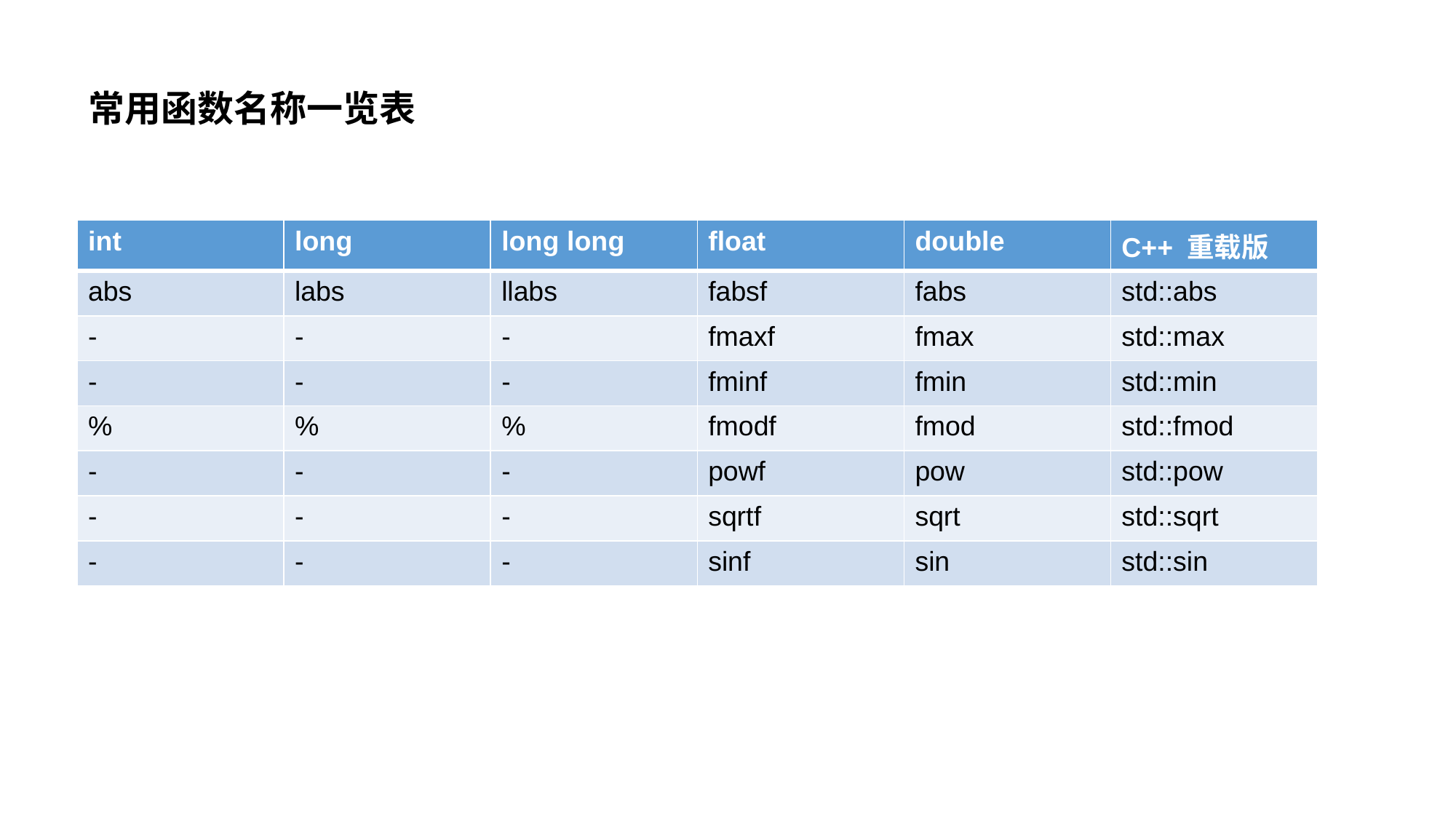

# 常用函数名称一览表
| int | long | long long | float | double | C++ 重载版 |
| --- | --- | --- | --- | --- | --- |
| abs | labs | llabs | fabsf | fabs | std::abs |
| - | - | - | fmaxf | fmax | std::max |
| - | - | - | fminf | fmin | std::min |
| % | % | % | fmodf | fmod | std::fmod |
| - | - | - | powf | pow | std::pow |
| - | - | - | sqrtf | sqrt | std::sqrt |
| - | - | - | sinf | sin | std::sin |